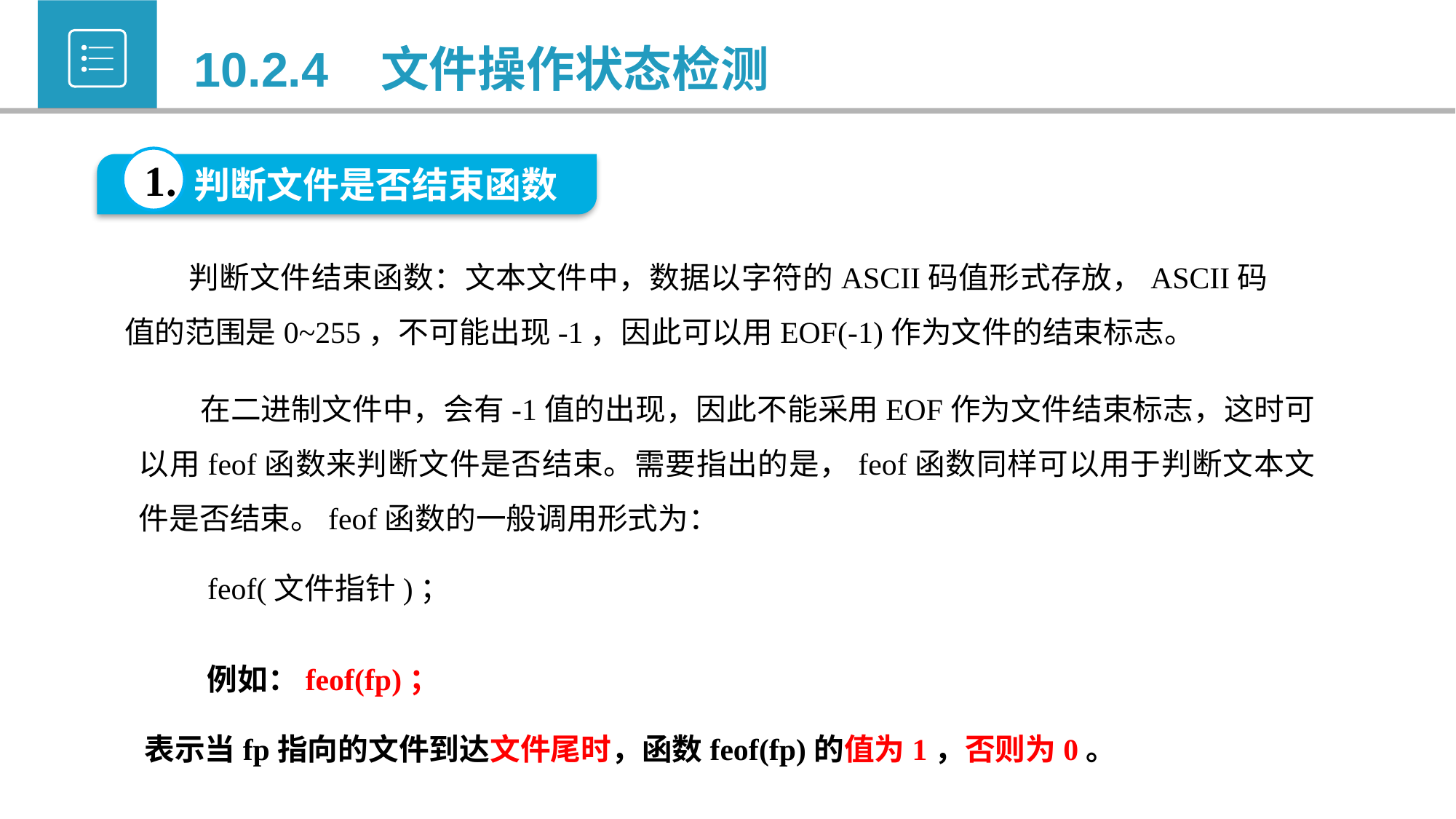

10.2.4   文件操作状态检测

1.

判断文件是否结束函数
        判断文件结束函数：文本文件中，数据以字符的ASCII码值形式存放，ASCII码值的范围是0~255，不可能出现-1，因此可以用EOF(-1)作为文件的结束标志。
        在二进制文件中，会有-1值的出现，因此不能采用EOF作为文件结束标志，这时可以用feof函数来判断文件是否结束。需要指出的是，feof函数同样可以用于判断文本文件是否结束。feof函数的一般调用形式为：
         feof(文件指针)；
        例如：feof(fp)；
表示当fp指向的文件到达文件尾时，函数feof(fp)的值为1，否则为0。